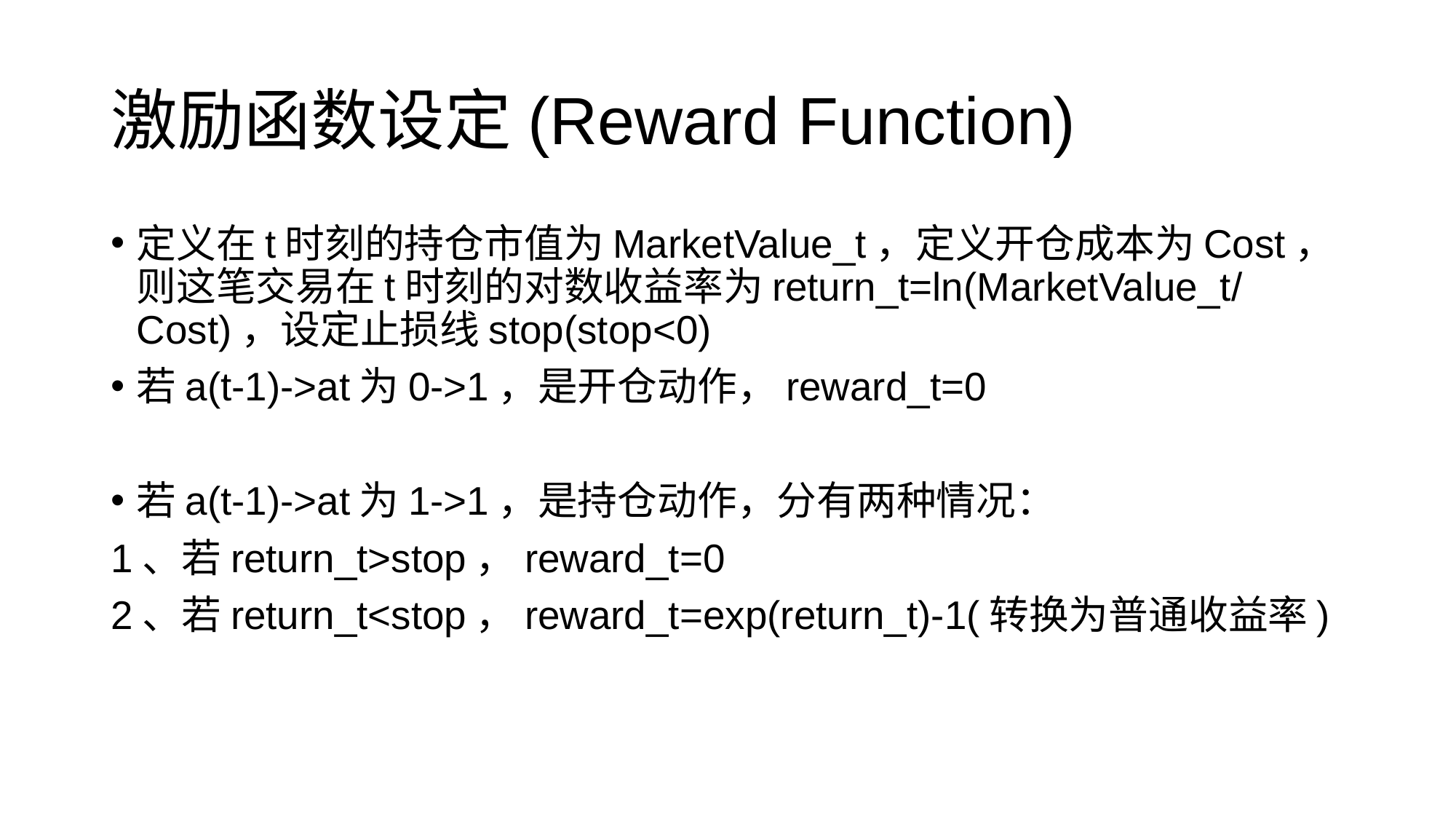

# 激励函数设定(Reward Function)
定义在t时刻的持仓市值为MarketValue_t，定义开仓成本为Cost，则这笔交易在t时刻的对数收益率为return_t=ln(MarketValue_t/ Cost)，设定止损线stop(stop<0)
若a(t-1)->at为0->1，是开仓动作，reward_t=0

若a(t-1)->at为1->1，是持仓动作，分有两种情况：
1、若return_t>stop，reward_t=0
2、若return_t<stop，reward_t=exp(return_t)-1(转换为普通收益率)